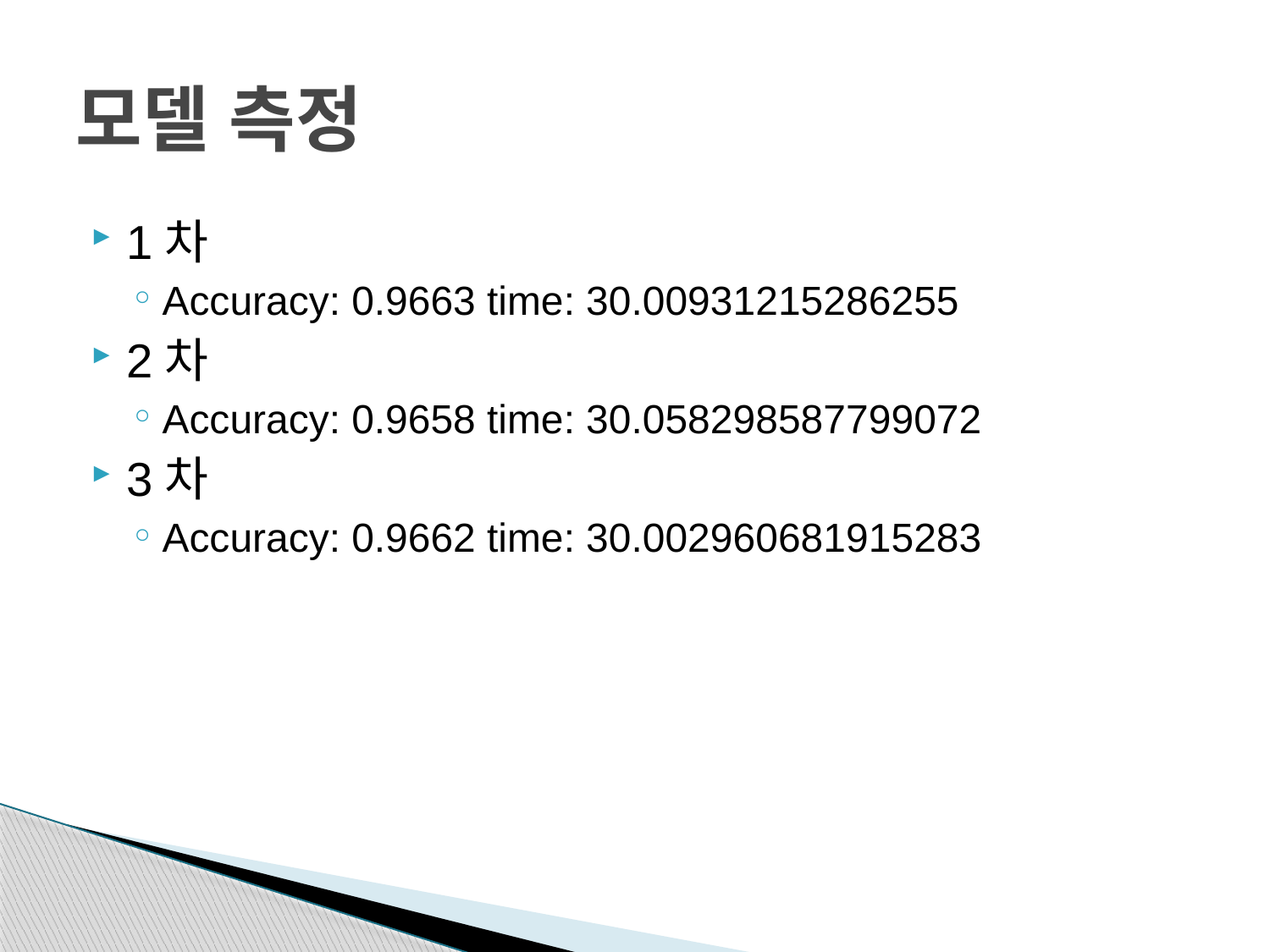

# 모델 측정
1차
Accuracy: 0.9663 time: 30.00931215286255
2차
Accuracy: 0.9658 time: 30.058298587799072
3차
Accuracy: 0.9662 time: 30.002960681915283